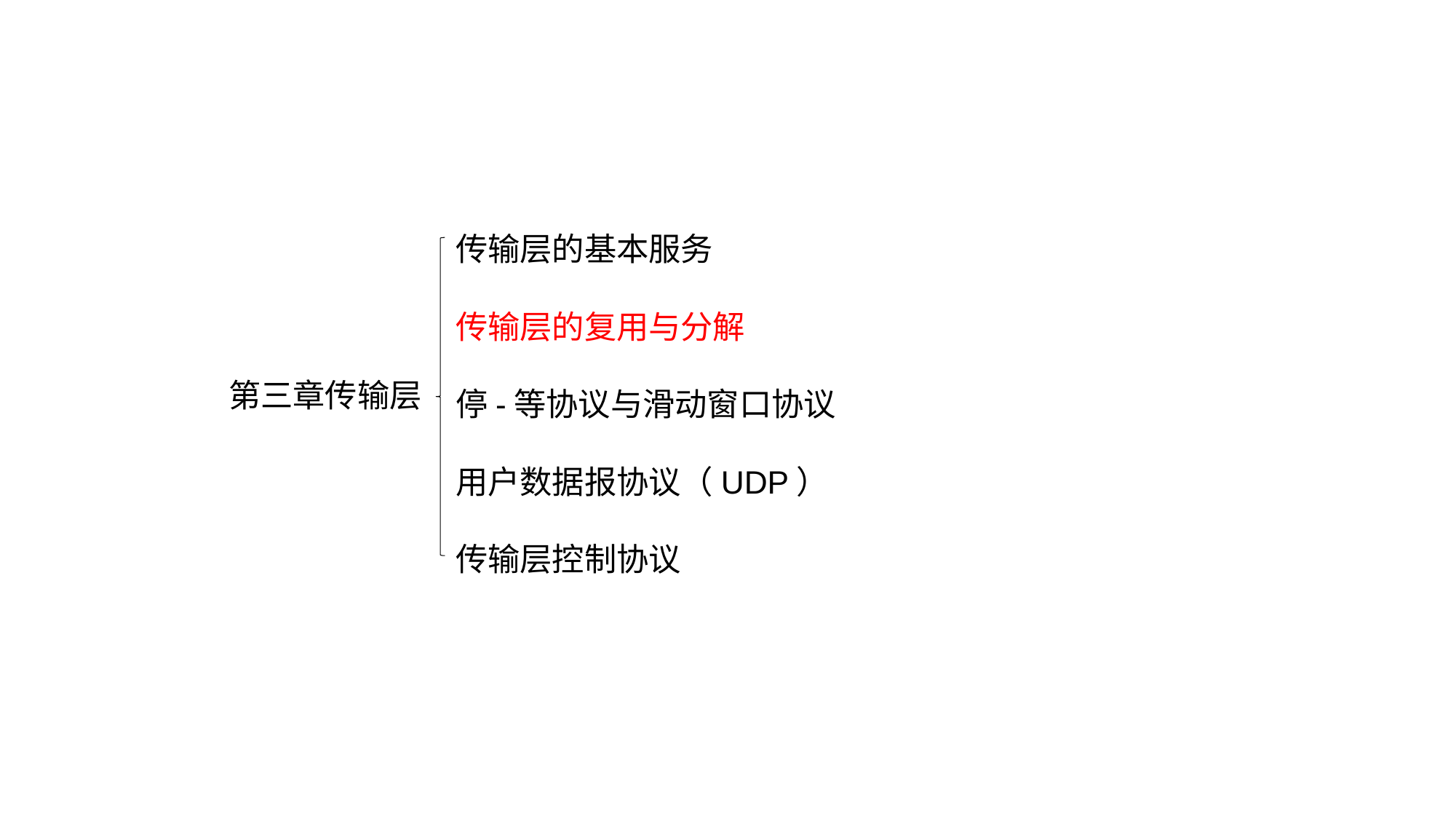

传输层的基本服务

传输层的复用与分解

停-等协议与滑动窗口协议

用户数据报协议（UDP）

传输层控制协议

第三章传输层